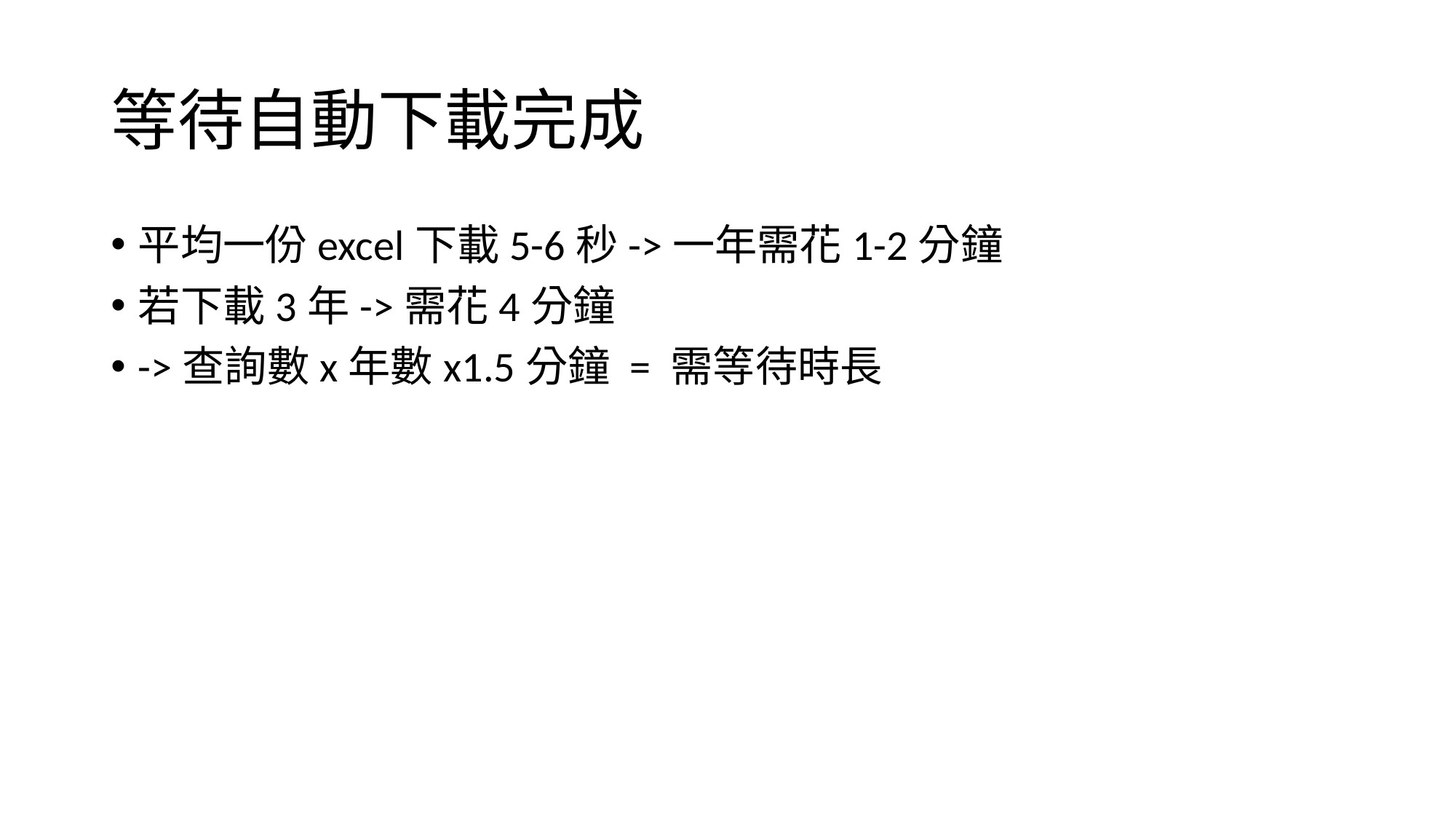

# 等待自動下載完成
平均一份excel下載5-6秒->一年需花1-2分鐘
若下載3年->需花4分鐘
->查詢數x年數x1.5分鐘 = 需等待時長